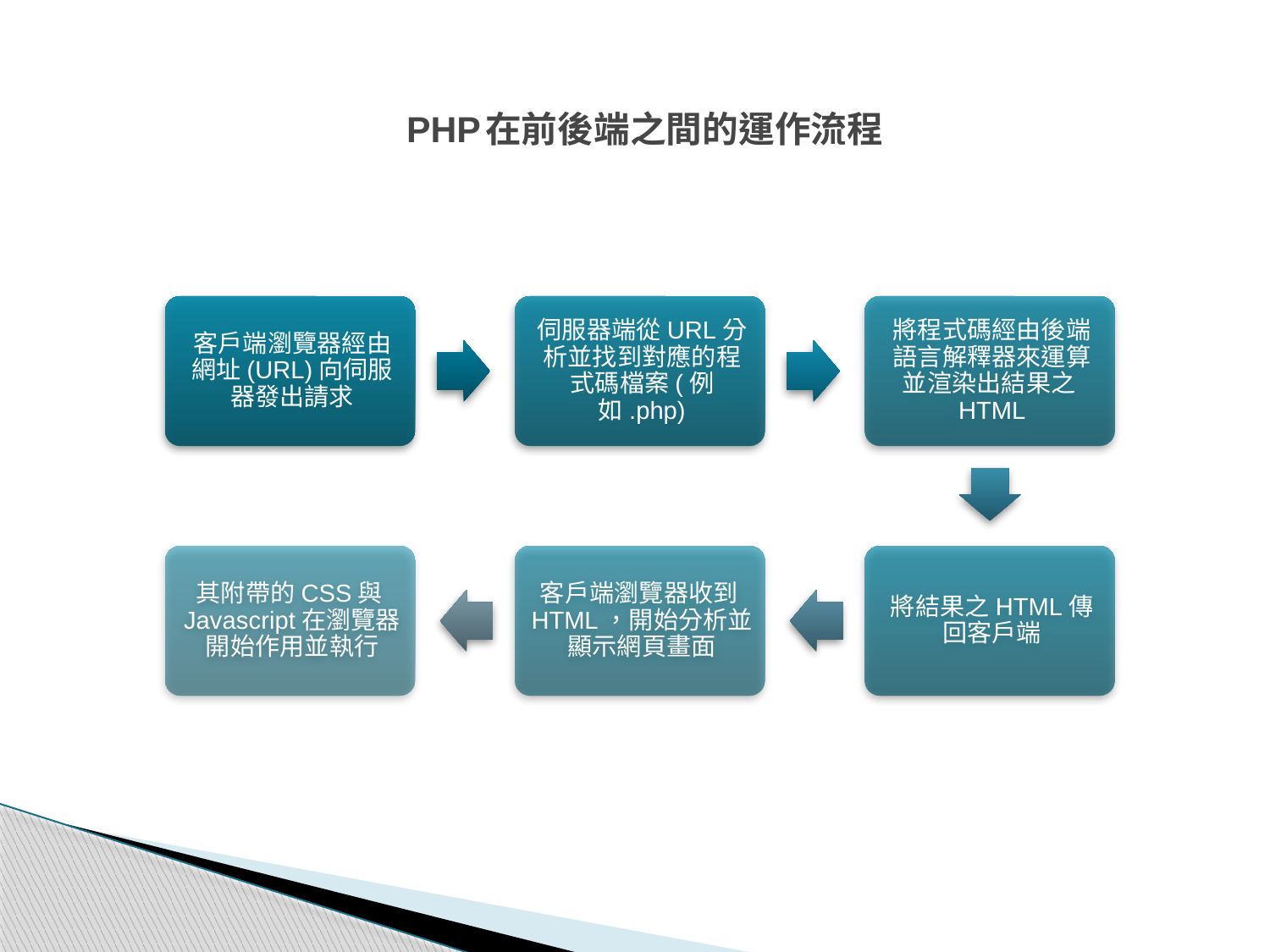

# PHP在前後端之間的運作流程

客戶端瀏覽器經由 網址(URL)向伺服器發出請求

伺服器端從URL分析並找到對應的程式碼檔案(例如.php)

將程式碼經由後端語言解釋器來運算並渲染出結果之HTML

將結果之HTML傳回客戶端

客戶端瀏覽器收到HTML，開始分析並顯示網頁畫面

其附帶的CSS與Javascript在瀏覽器開始作用並執行